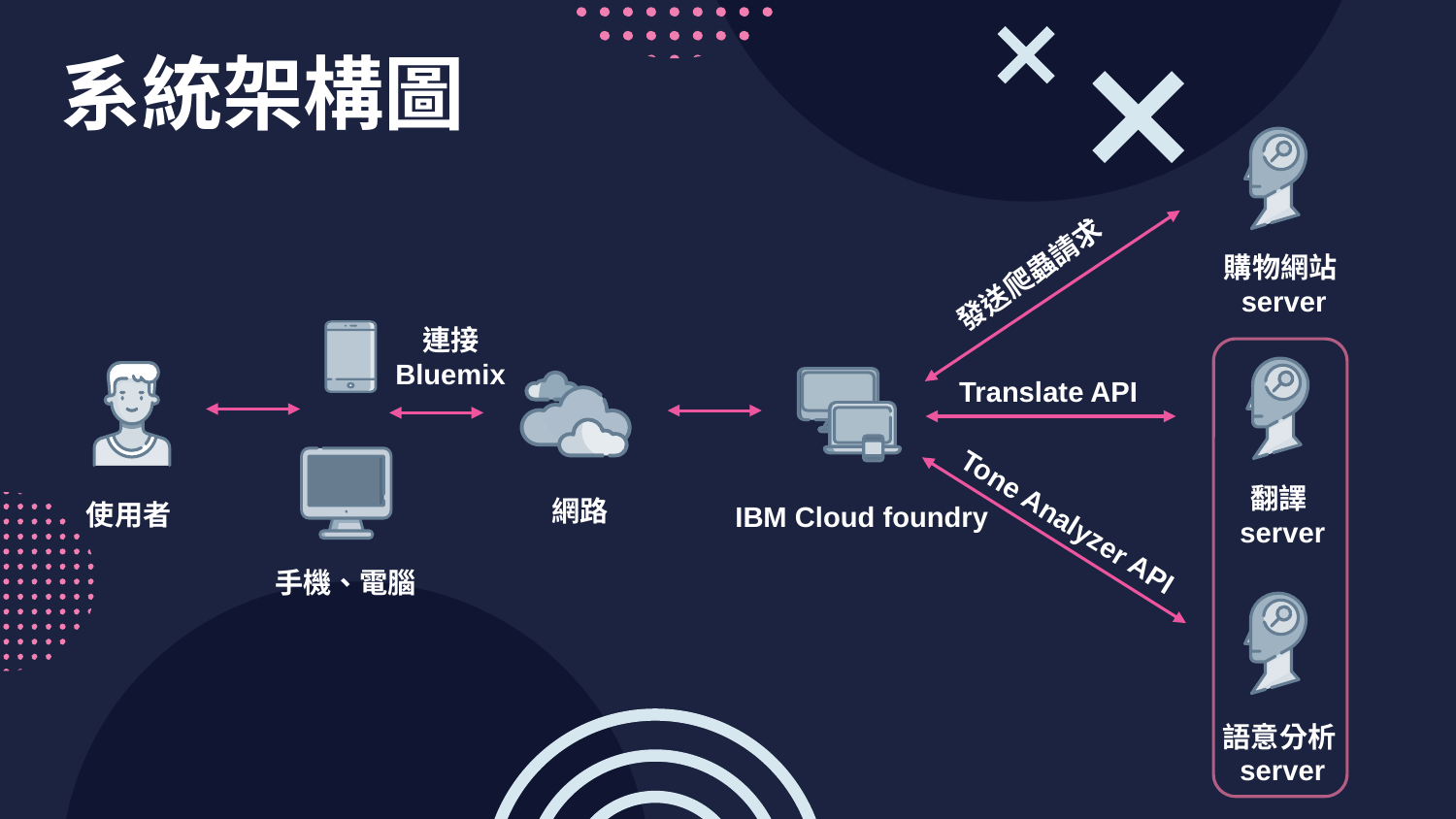

# 系統架構圖

發送爬蟲請求
購物網站server
連接 Bluemix

翻譯server

語意分析server

Translate API

網路
使用者
IBM Cloud foundry

Tone Analyzer API
手機、電腦